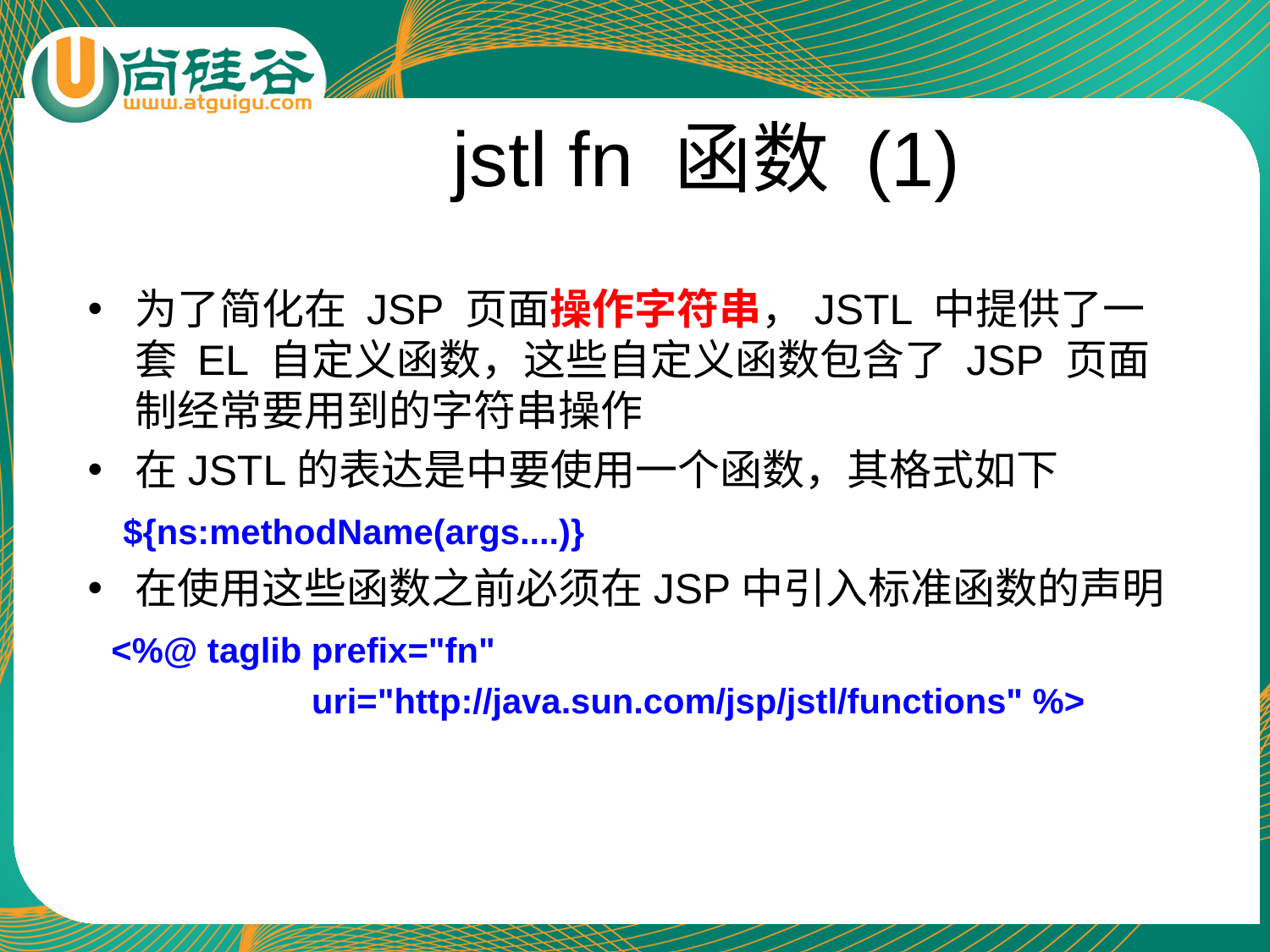

# jstl fn 函数 (1)
为了简化在 JSP 页面操作字符串，JSTL 中提供了一套 EL 自定义函数，这些自定义函数包含了 JSP 页面制经常要用到的字符串操作
在JSTL的表达是中要使用一个函数，其格式如下
   ${ns:methodName(args....)}
在使用这些函数之前必须在JSP中引入标准函数的声明
  <%@ taglib prefix="fn"
                       uri="http://java.sun.com/jsp/jstl/functions" %>